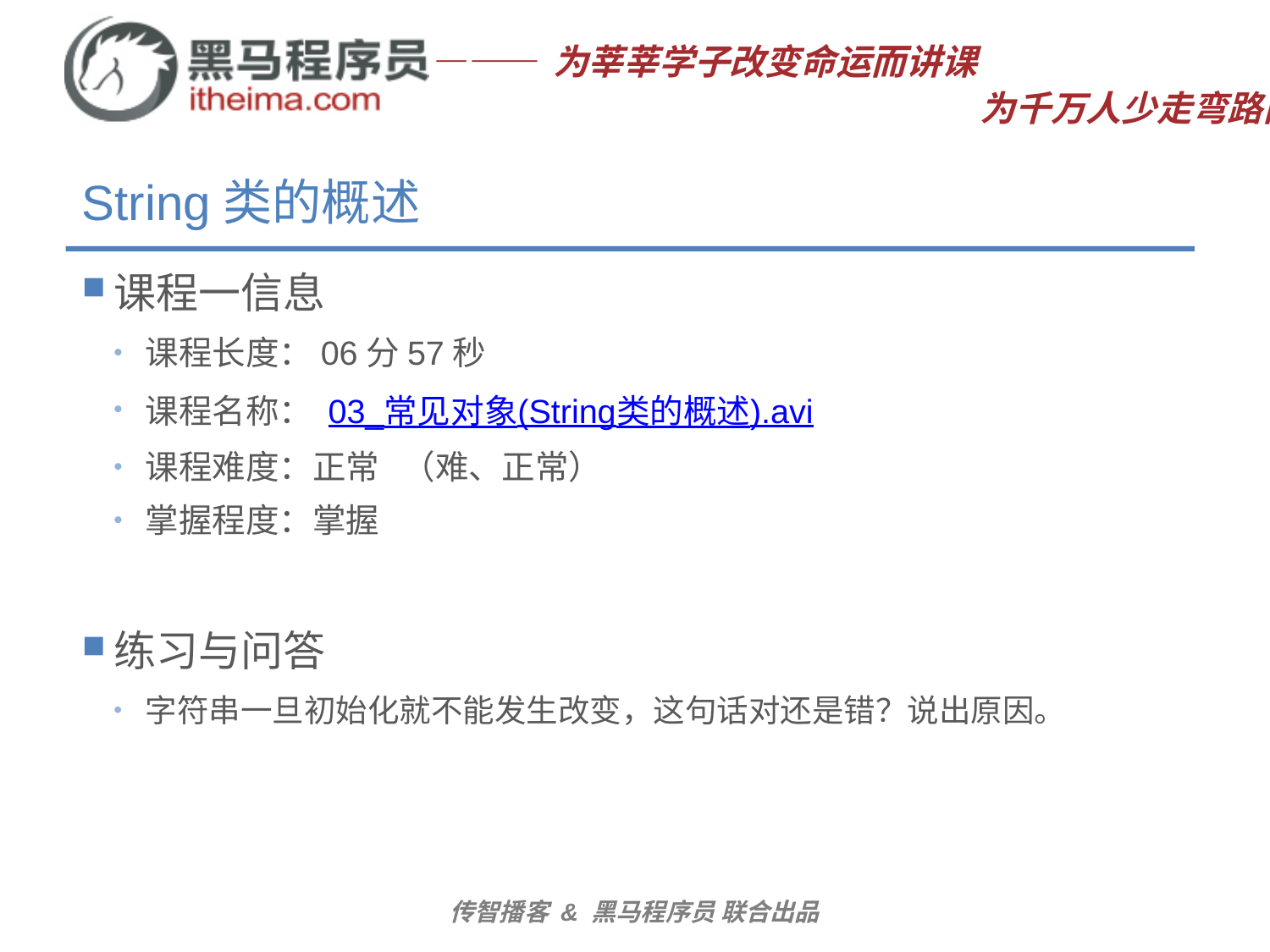

# String类的概述
课程一信息
课程长度：06分57秒
课程名称： 03_常见对象(String类的概述).avi
课程难度：正常   （难、正常）
掌握程度：掌握

练习与问答
字符串一旦初始化就不能发生改变，这句话对还是错？说出原因。